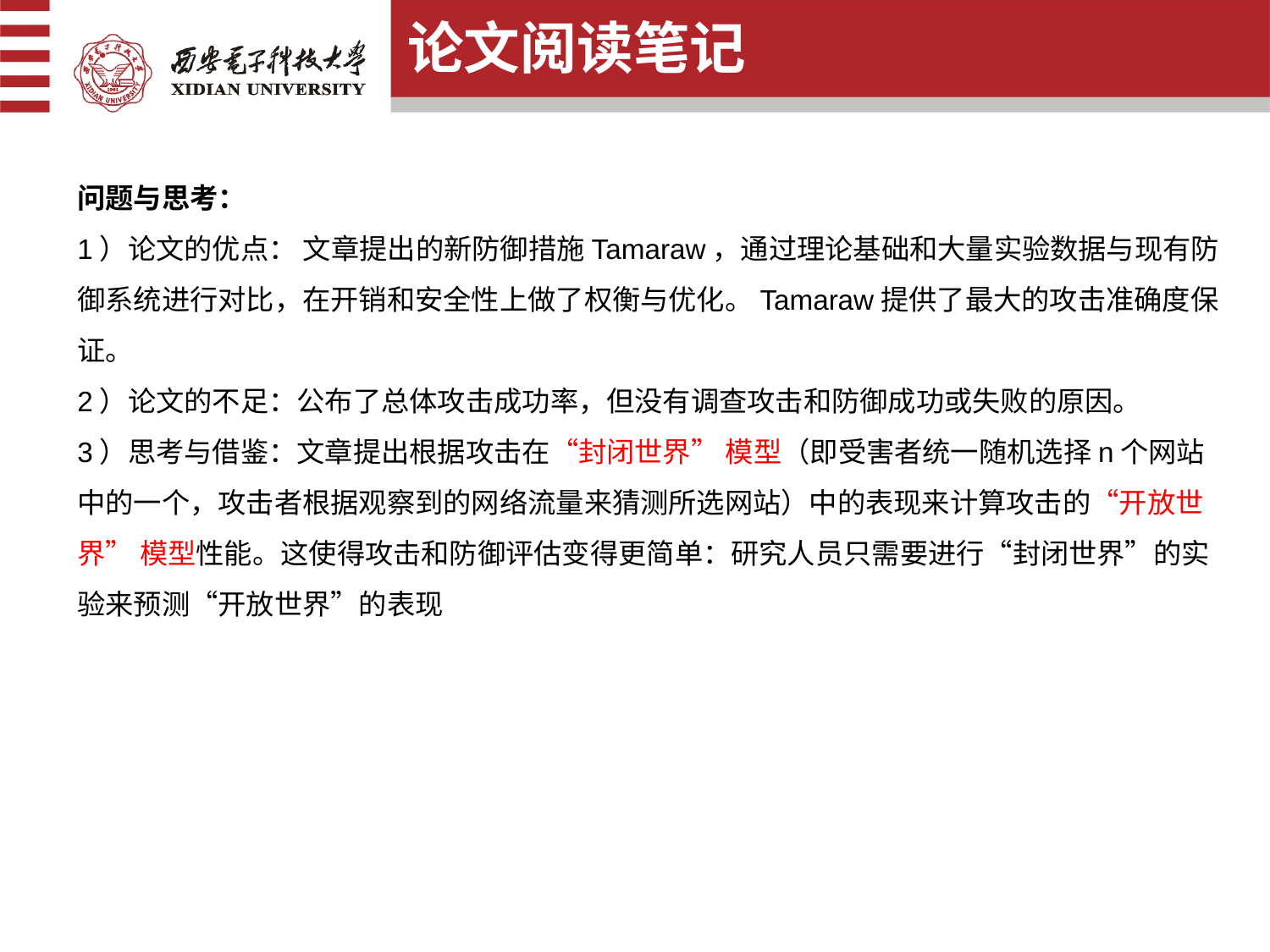

论文阅读笔记
问题与思考：
1）论文的优点： 文章提出的新防御措施Tamaraw，通过理论基础和大量实验数据与现有防御系统进行对比，在开销和安全性上做了权衡与优化。Tamaraw提供了最大的攻击准确度保证。
2）论文的不足：公布了总体攻击成功率，但没有调查攻击和防御成功或失败的原因。
3）思考与借鉴：文章提出根据攻击在“封闭世界” 模型（即受害者统一随机选择n个网站中的一个，攻击者根据观察到的网络流量来猜测所选网站）中的表现来计算攻击的“开放世界” 模型性能。这使得攻击和防御评估变得更简单：研究人员只需要进行“封闭世界”的实验来预测“开放世界”的表现